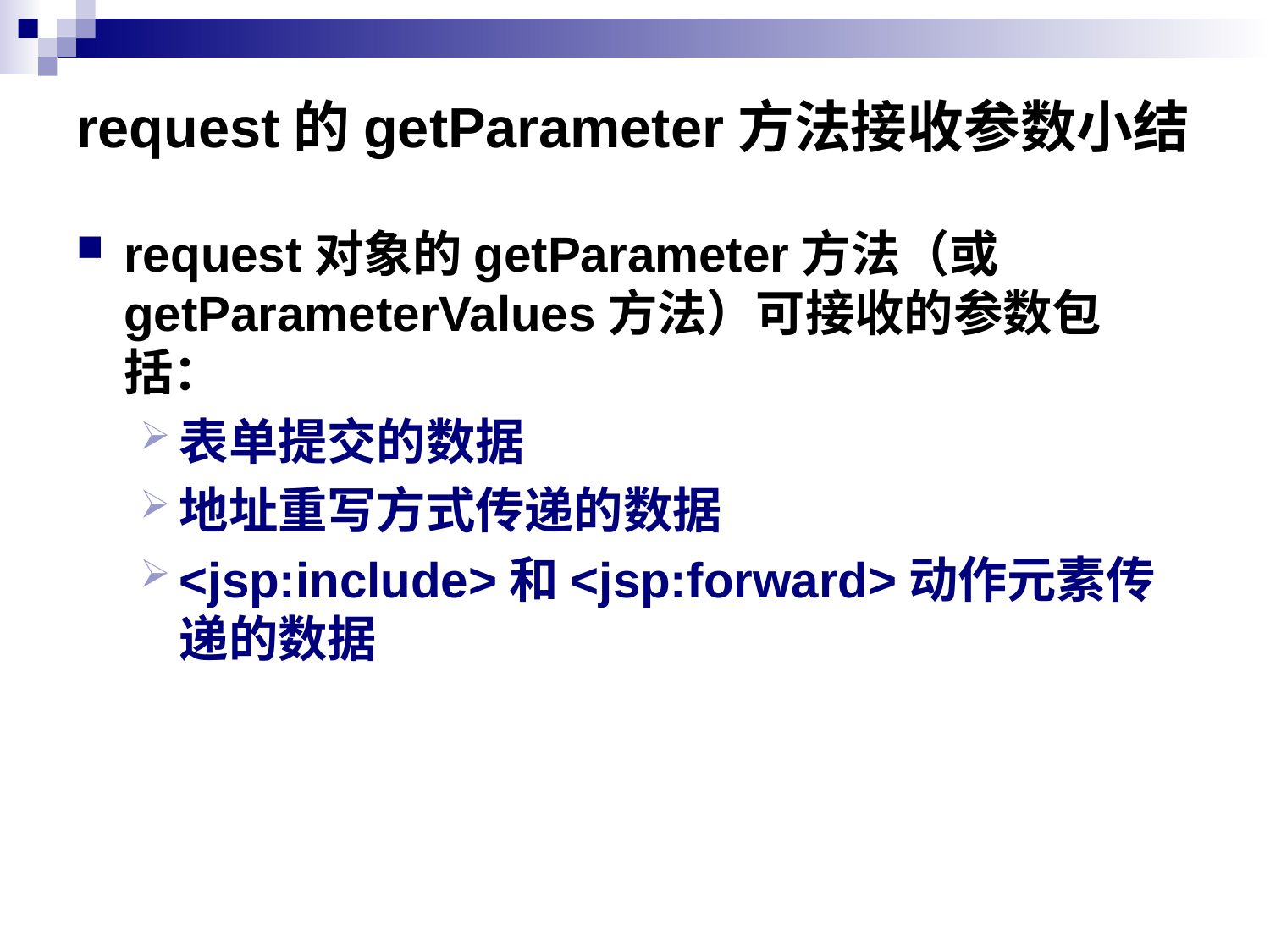

# request的getParameter方法接收参数小结
request对象的getParameter方法（或getParameterValues方法）可接收的参数包括：
表单提交的数据
地址重写方式传递的数据
<jsp:include>和<jsp:forward>动作元素传递的数据
18